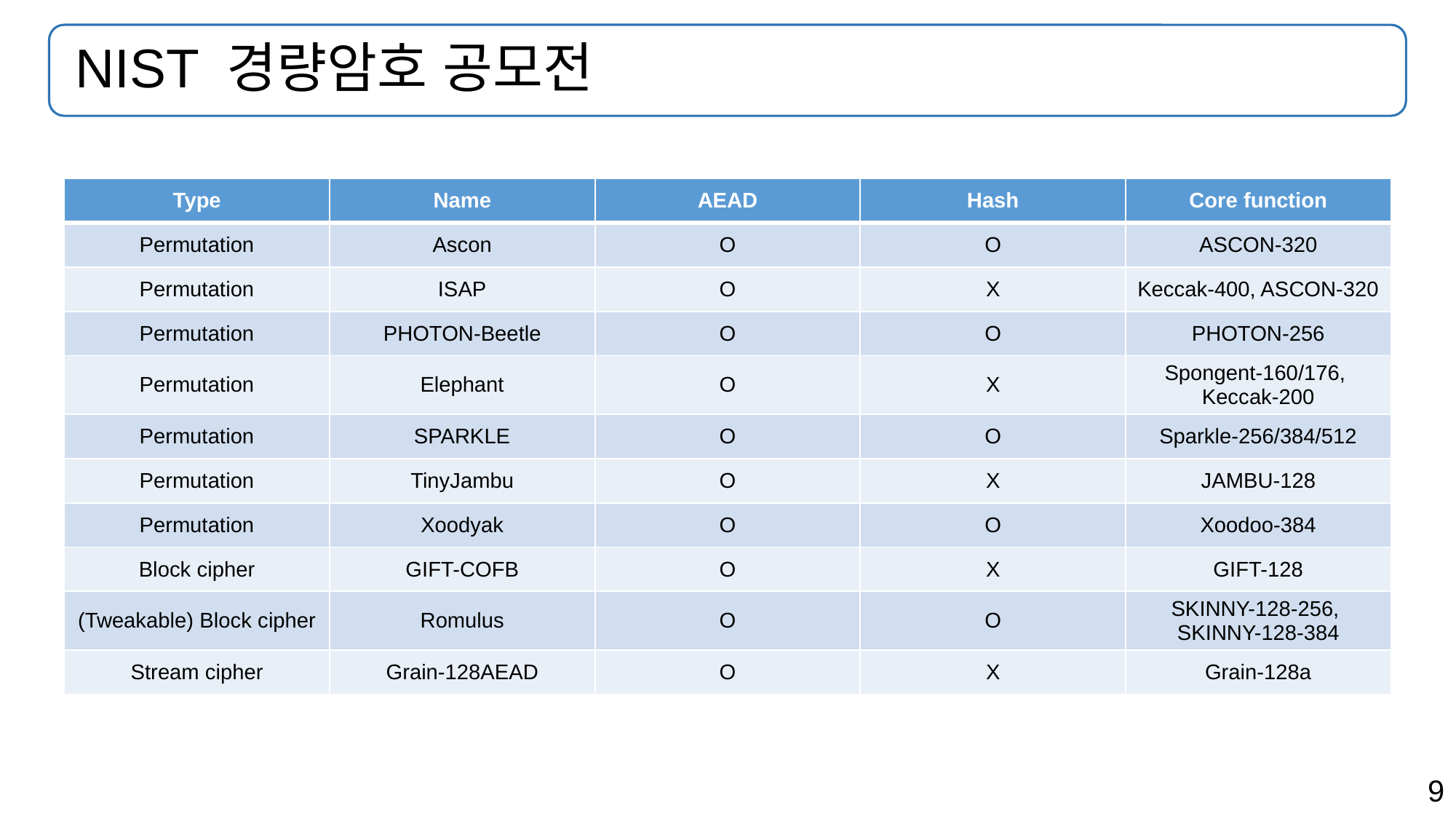

# NIST 경량암호 공모전

| Type | Name | AEAD | Hash | Core function |
| --- | --- | --- | --- | --- |
| Permutation | Ascon | O | O | ASCON-320 |
| Permutation | ISAP | O | X | Keccak-400, ASCON-320 |
| Permutation | PHOTON-Beetle | O | O | PHOTON-256 |
| Permutation | Elephant | O | X | Spongent-160/176, Keccak-200 |
| Permutation | SPARKLE | O | O | Sparkle-256/384/512 |
| Permutation | TinyJambu | O | X | JAMBU-128 |
| Permutation | Xoodyak | O | O | Xoodoo-384 |
| Block cipher | GIFT-COFB | O | X | GIFT-128 |
| (Tweakable) Block cipher | Romulus | O | O | SKINNY-128-256, SKINNY-128-384 |
| Stream cipher | Grain-128AEAD | O | X | Grain-128a |